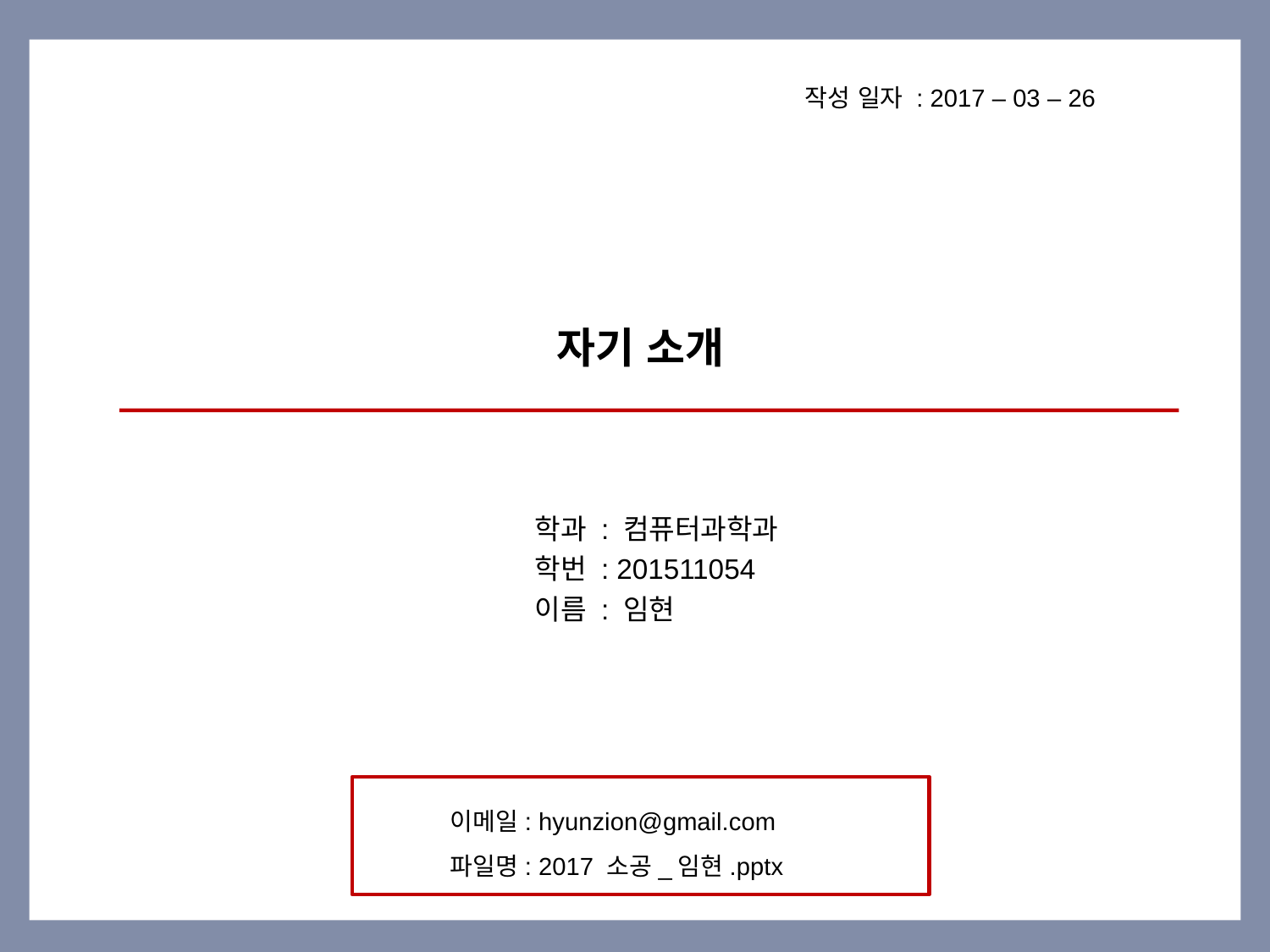

작성 일자 : 2017 – 03 – 26
# 자기 소개
학과 : 컴퓨터과학과
학번 : 201511054
이름 : 임현
이메일: hyunzion@gmail.com
파일명: 2017 소공_임현.pptx